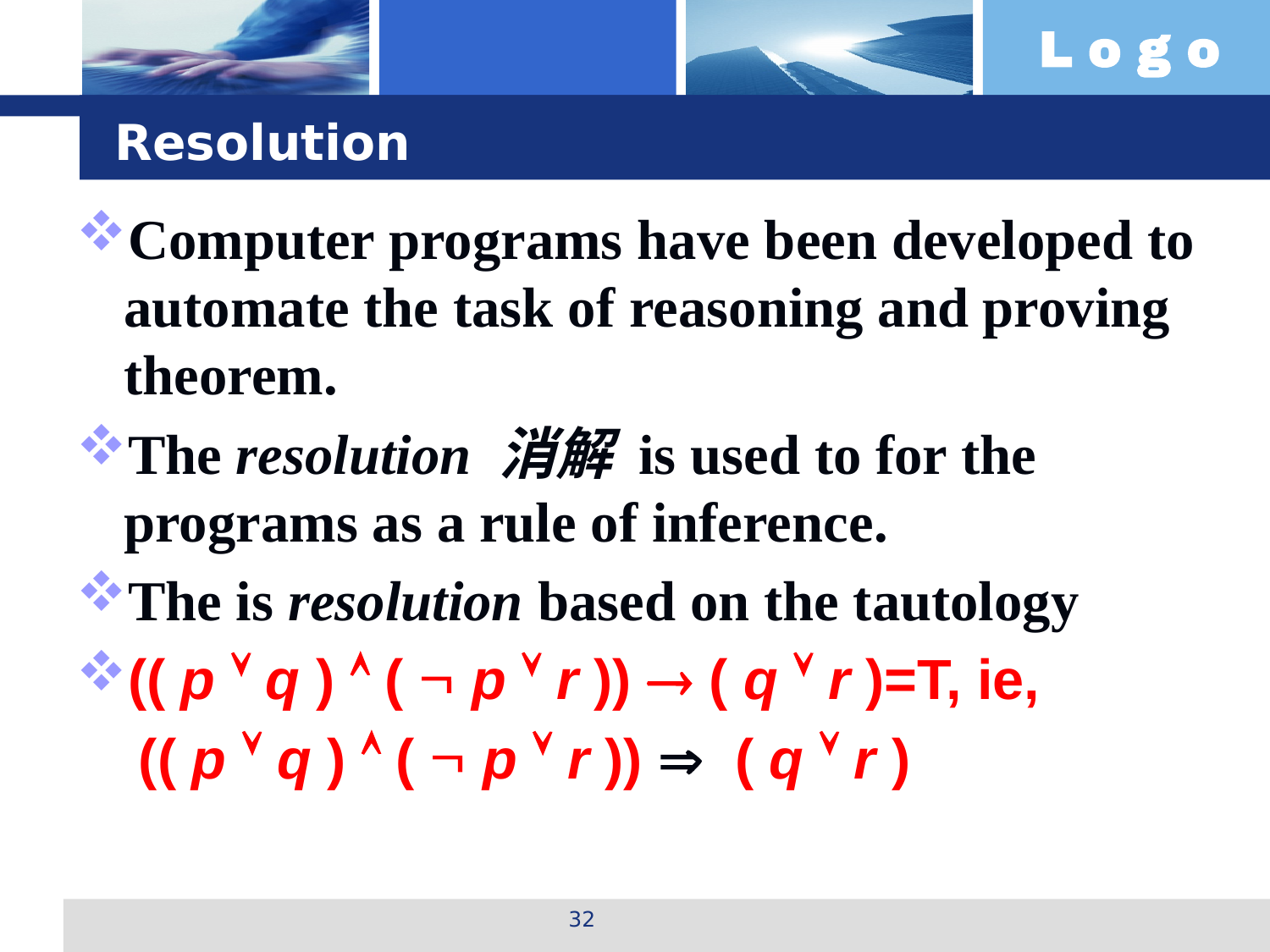

# Resolution
Computer programs have been developed to automate the task of reasoning and proving theorem.
The resolution 消解 is used to for the programs as a rule of inference.
The is resolution based on the tautology
(( p ∨ q ) ∧ ( ¬ p ∨ r )) → ( q ∨ r )=T, ie,
    (( p ∨ q ) ∧ ( ¬ p ∨ r )) ⇒  ( q ∨ r )
32